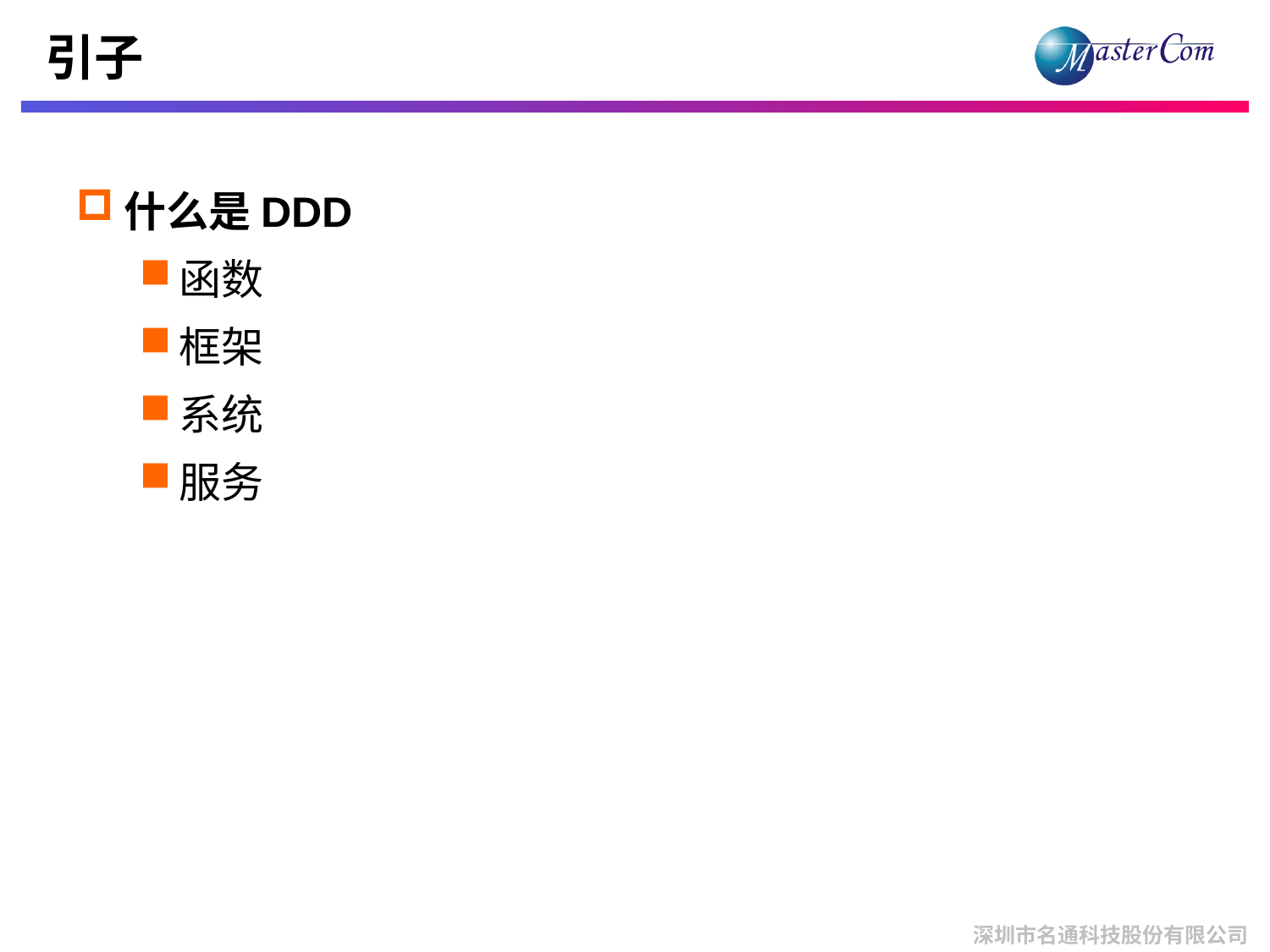

# 引子
什么是DDD
函数
框架
系统
服务